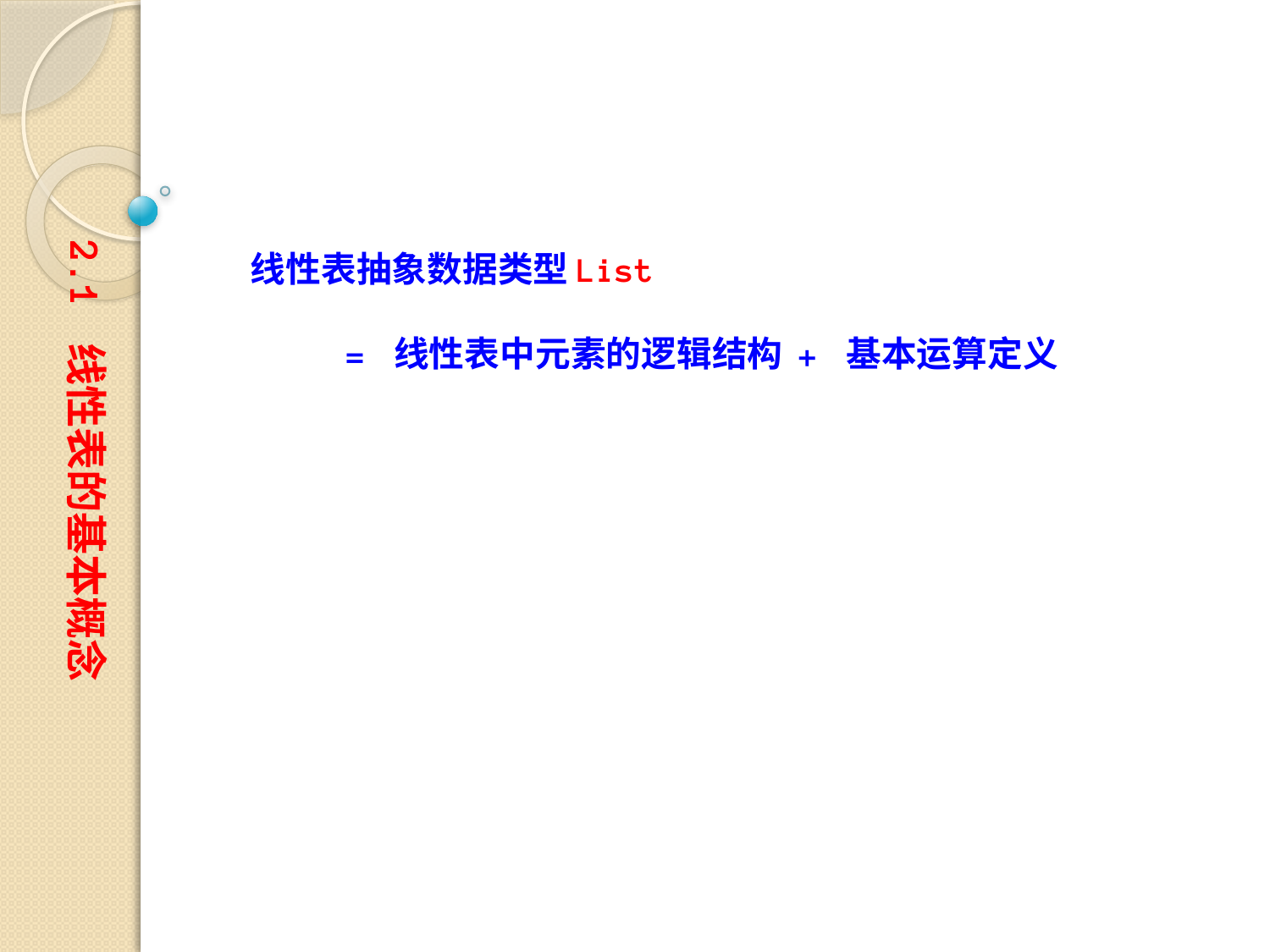

线性表抽象数据类型List
     = 线性表中元素的逻辑结构 + 基本运算定义
2.1 线性表的基本概念